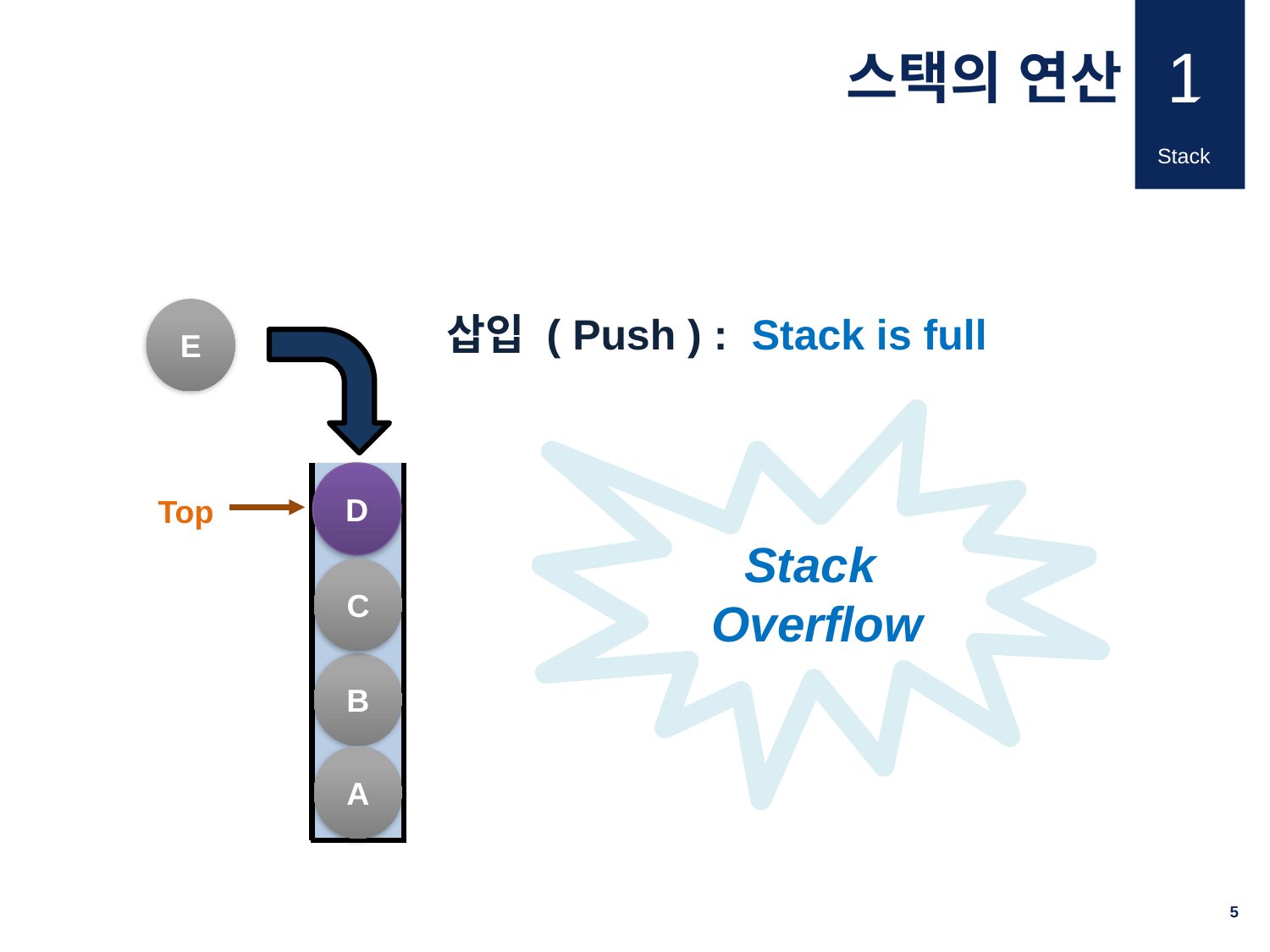

1

스택의 연산
Stack
삽입 ( Push ) :  Stack is full
E

Stack
Overflow

D
Top
C
B
A
5